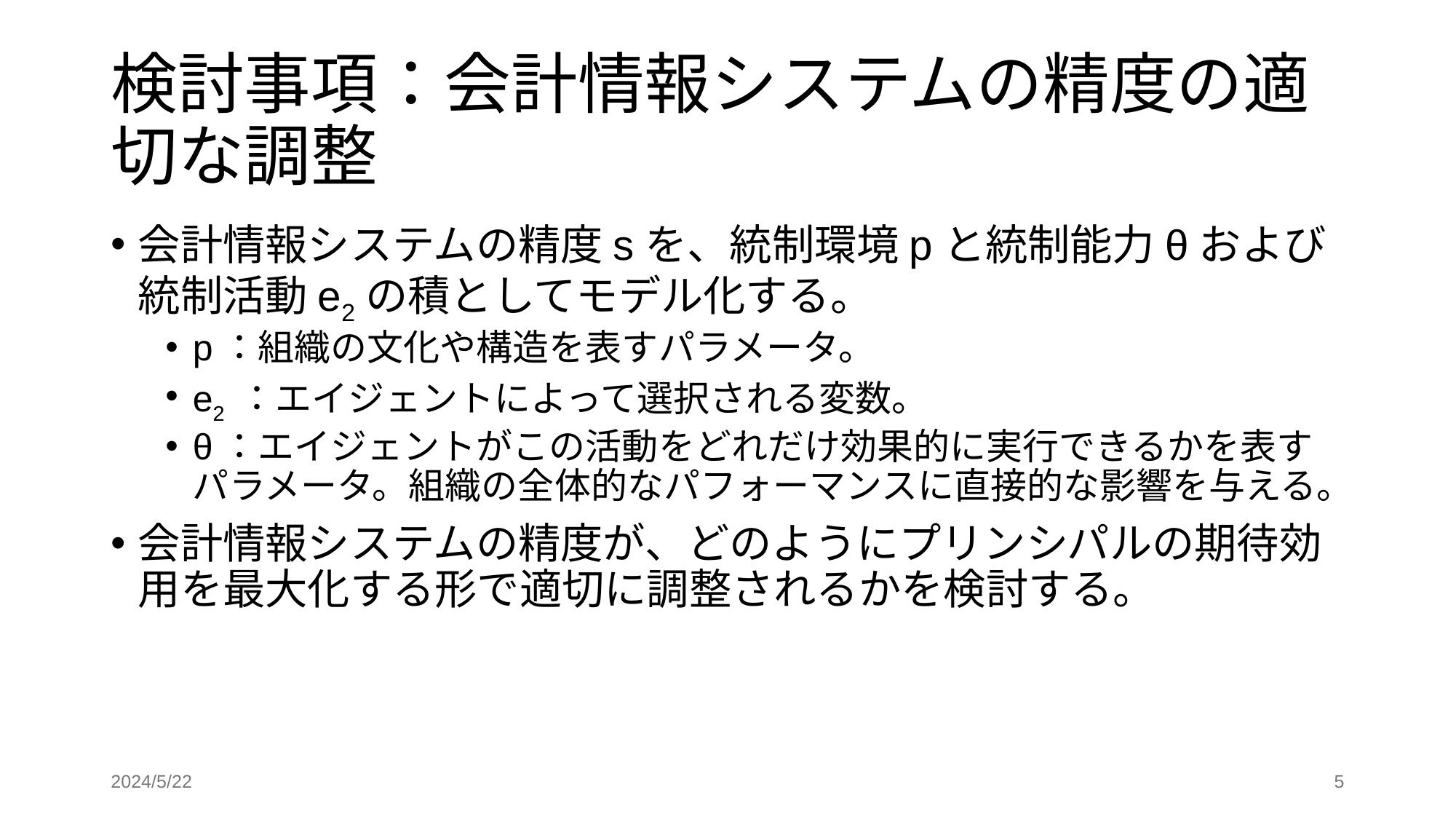

# 検討事項：会計情報システムの精度の適切な調整
会計情報システムの精度sを、統制環境pと統制能力θおよび統制活動e2の積としてモデル化する。
p：組織の文化や構造を表すパラメータ。
e2 ：エイジェントによって選択される変数。
θ：エイジェントがこの活動をどれだけ効果的に実行できるかを表すパラメータ。組織の全体的なパフォーマンスに直接的な影響を与える。
会計情報システムの精度が、どのようにプリンシパルの期待効用を最大化する形で適切に調整されるかを検討する。
2024/5/22
5